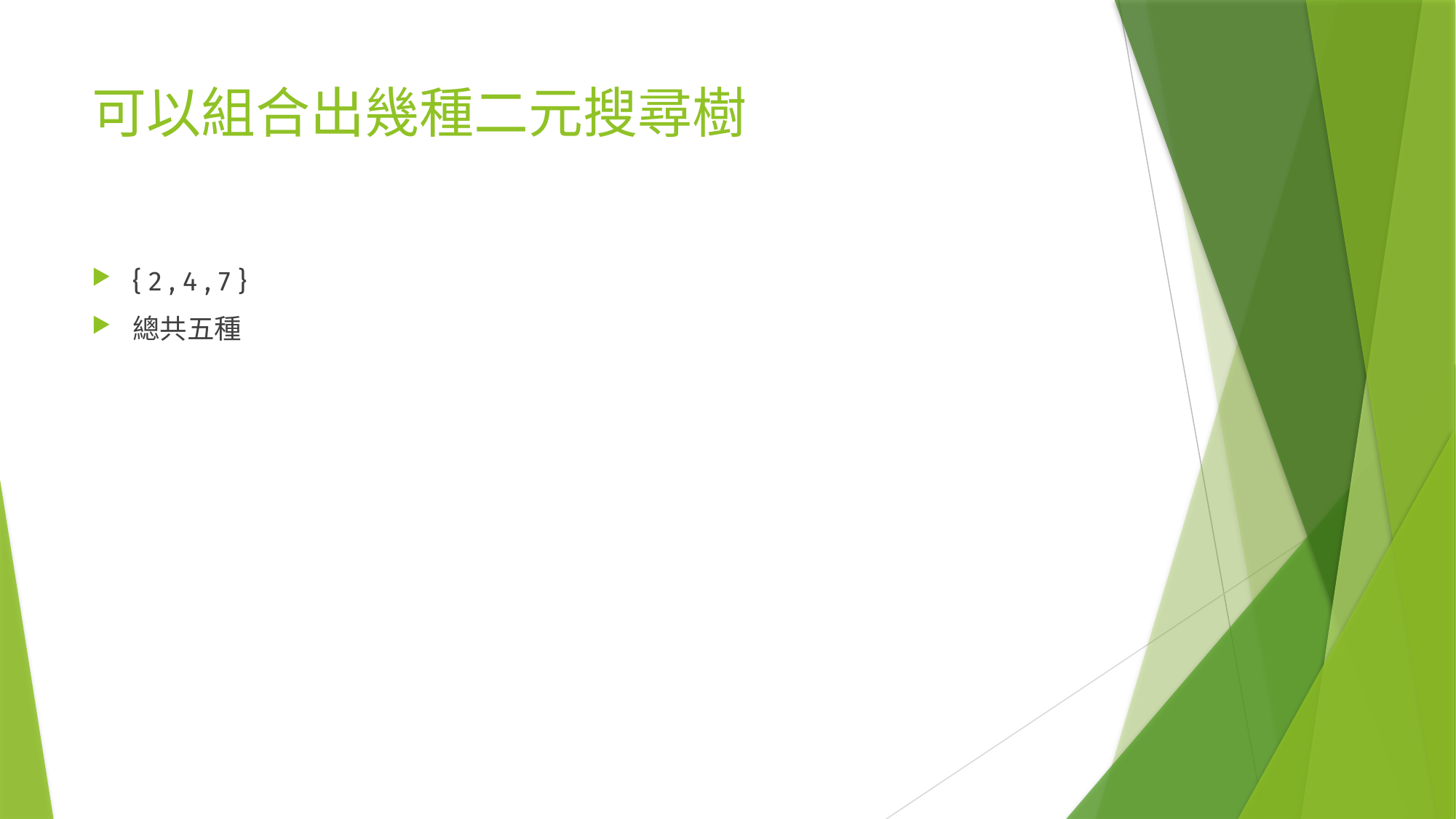

# 可以組合出幾種二元搜尋樹
{ 2 , 4 , 7 }
總共五種